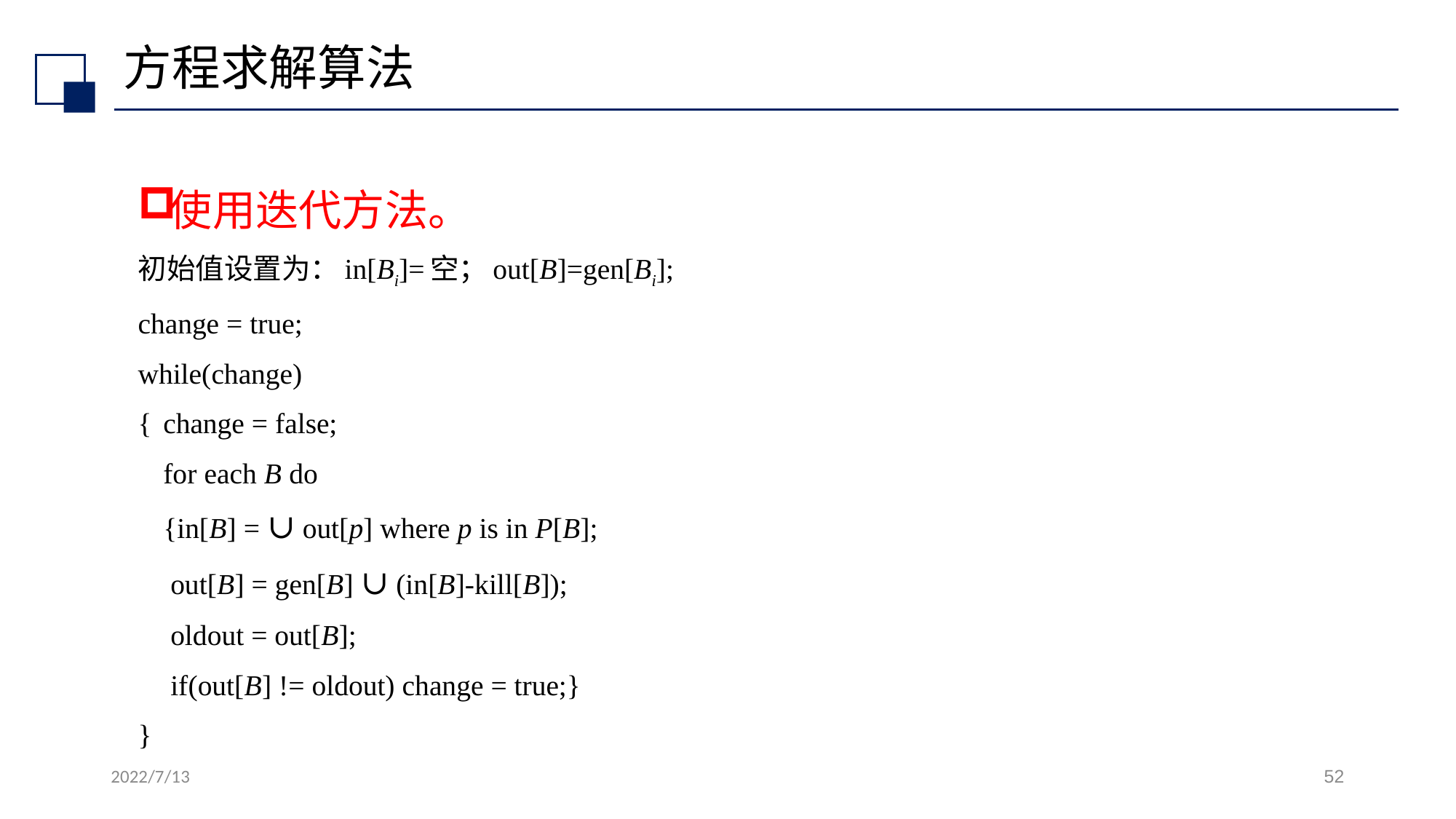

# 方程求解算法
使用迭代方法。
初始值设置为：in[Bi]=空；out[B]=gen[Bi];
change = true;
while(change)
{	change = false;
	for each B do
		{in[B] = ∪ out[p] where p is in P[B];
		 out[B] = gen[B] ∪ (in[B]-kill[B]);
		 oldout = out[B];
		 if(out[B] != oldout) change = true;}
}
2022/7/13
52